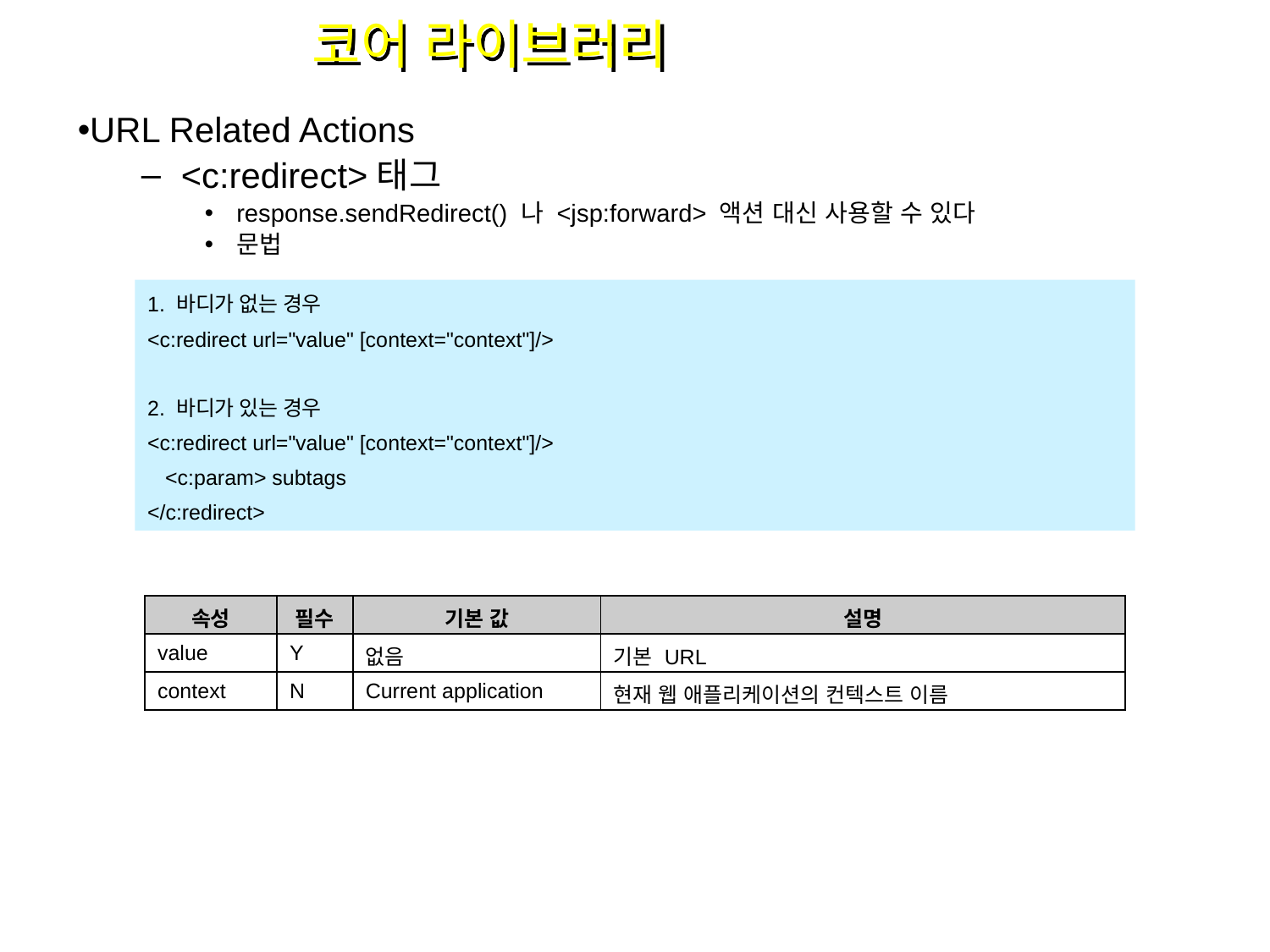

코어 라이브러리
URL Related Actions
<c:redirect>태그
response.sendRedirect() 나 <jsp:forward> 액션 대신 사용할 수 있다
문법

1. 바디가 없는 경우
<c:redirect url="value" [context="context"]/>

2. 바디가 있는 경우
<c:redirect url="value" [context="context"]/>
   <c:param> subtags
</c:redirect>

| 속성 | 필수 | 기본 값 | 설명 |
| --- | --- | --- | --- |
| value | Y | 없음 | 기본 URL |
| context | N | Current application | 현재 웹 애플리케이션의 컨텍스트 이름 |